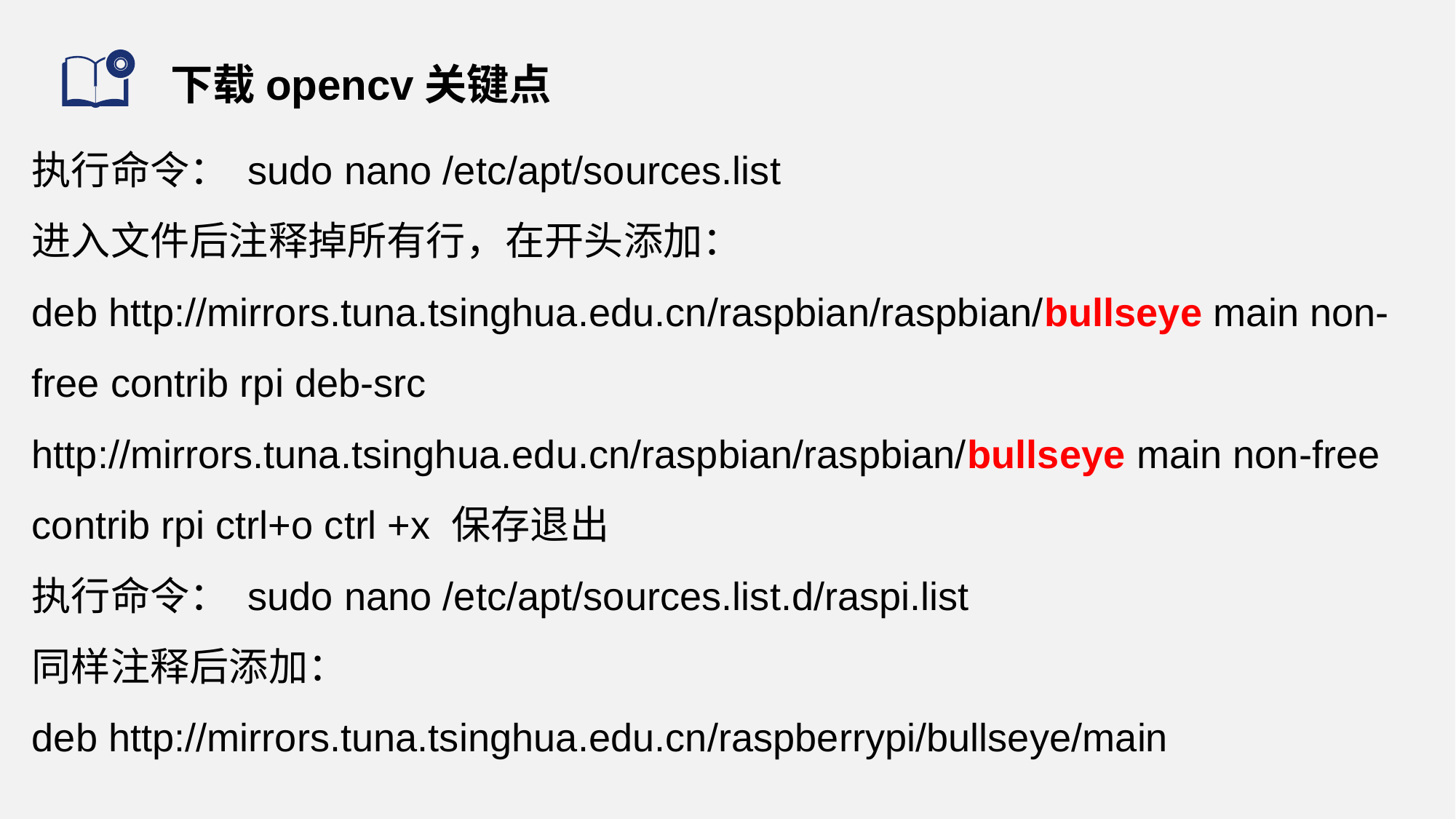

# 下载opencv关键点
执行命令： sudo nano /etc/apt/sources.list
进入文件后注释掉所有行，在开头添加：
deb http://mirrors.tuna.tsinghua.edu.cn/raspbian/raspbian/bullseye main non-free contrib rpi deb-src http://mirrors.tuna.tsinghua.edu.cn/raspbian/raspbian/bullseye main non-free contrib rpi ctrl+o ctrl +x 保存退出
执行命令： sudo nano /etc/apt/sources.list.d/raspi.list
同样注释后添加：
deb http://mirrors.tuna.tsinghua.edu.cn/raspberrypi/bullseye/main